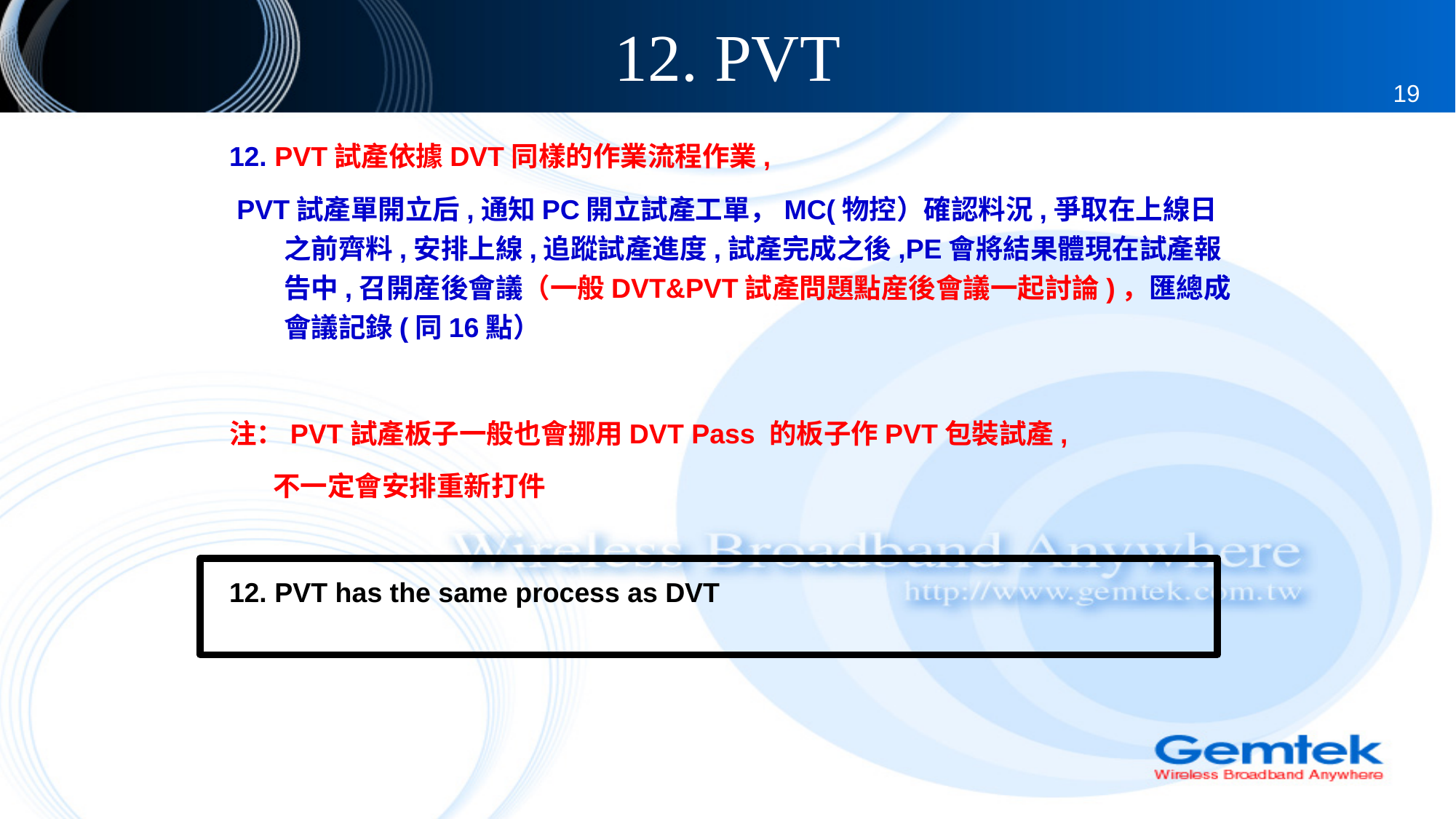

# 12. PVT
19
12. PVT試產依據DVT同樣的作業流程作業,
 PVT試產單開立后,通知PC開立試產工單，MC(物控）確認料況,爭取在上線日之前齊料,安排上線,追蹤試產進度,試產完成之後,PE會將結果體現在試產報告中,召開産後會議（一般DVT&PVT試產問題點産後會議一起討論)，匯總成會議記錄(同16點）

注：PVT試產板子一般也會挪用DVT Pass 的板子作PVT包裝試產,
      不一定會安排重新打件

12. PVT has the same process as DVT